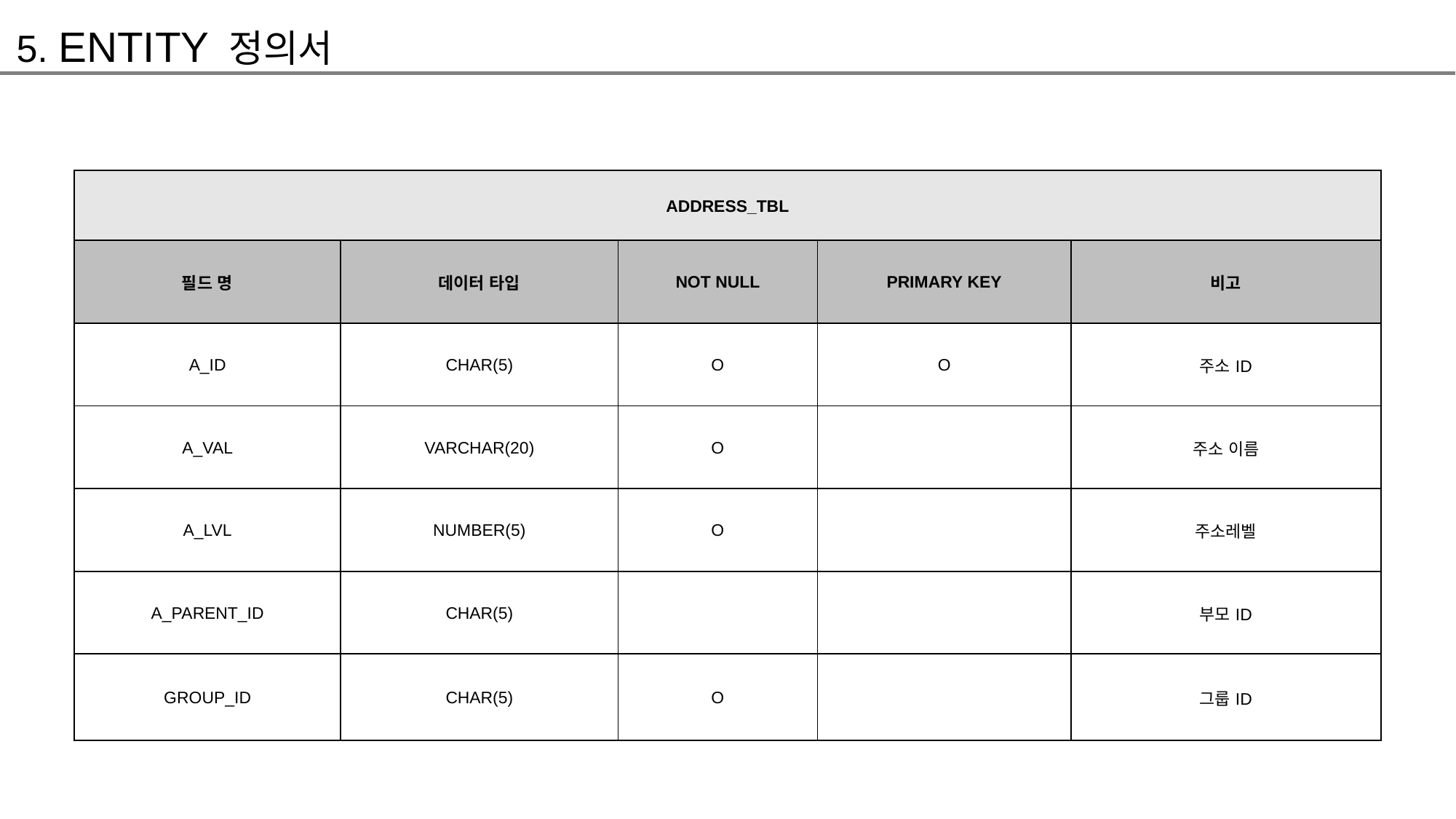

5. ENTITY 정의서
| ADDRESS\_TBL |  |  |  |  |
| --- | --- | --- | --- | --- |
| 필드 명 | 데이터 타입 | NOT NULL | PRIMARY KEY | 비고 |
| A\_ID | CHAR(5) | O | O | 주소ID |
| A\_VAL | VARCHAR(20) | O |  | 주소 이름 |
| A\_LVL | NUMBER(5) | O |  | 주소레벨 |
| A\_PARENT\_ID | CHAR(5) |  |  | 부모ID |
| GROUP\_ID | CHAR(5) | O |  | 그룹ID |